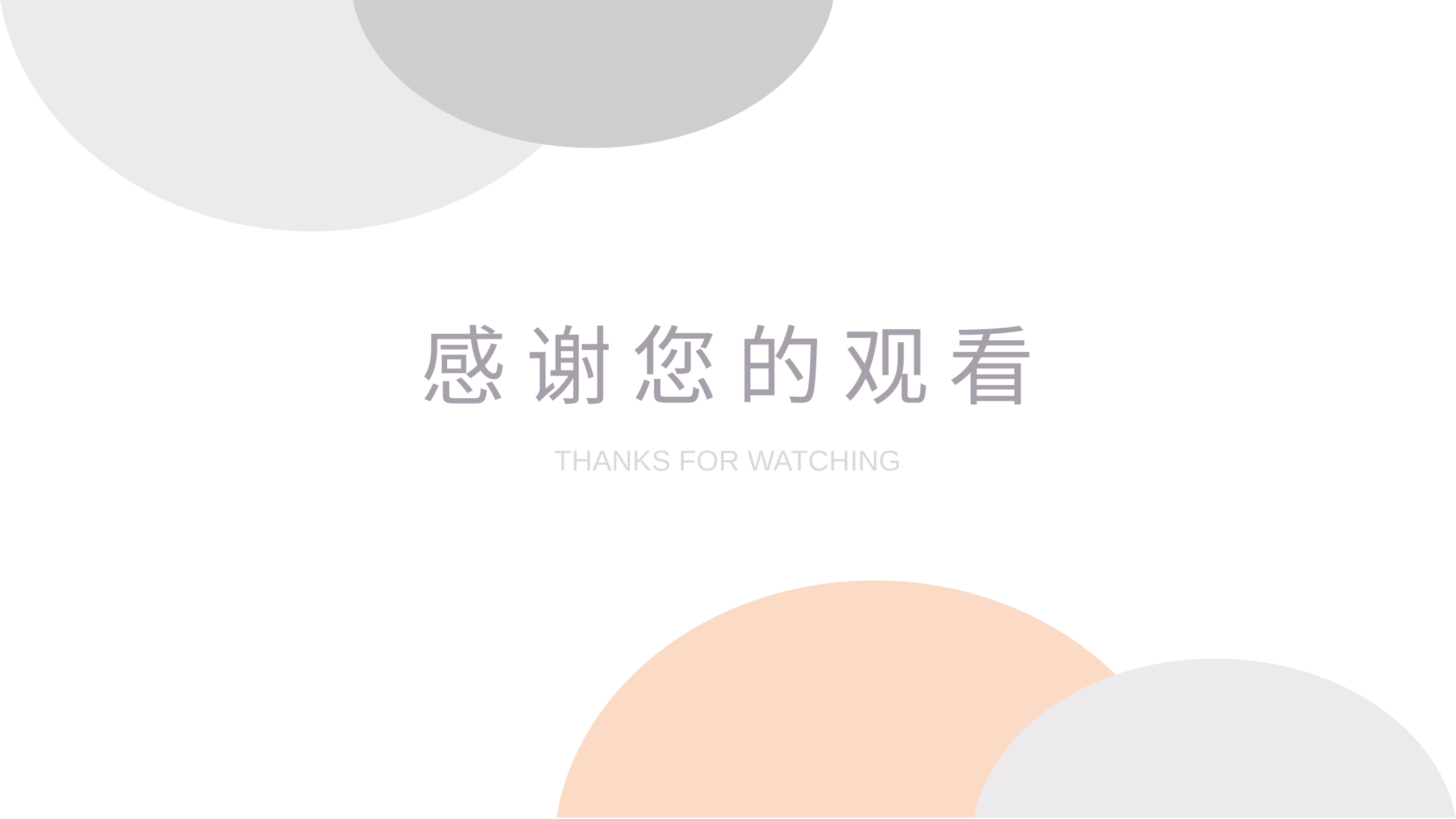

感 谢 您 的 观 看
THANKS FOR WATCHING